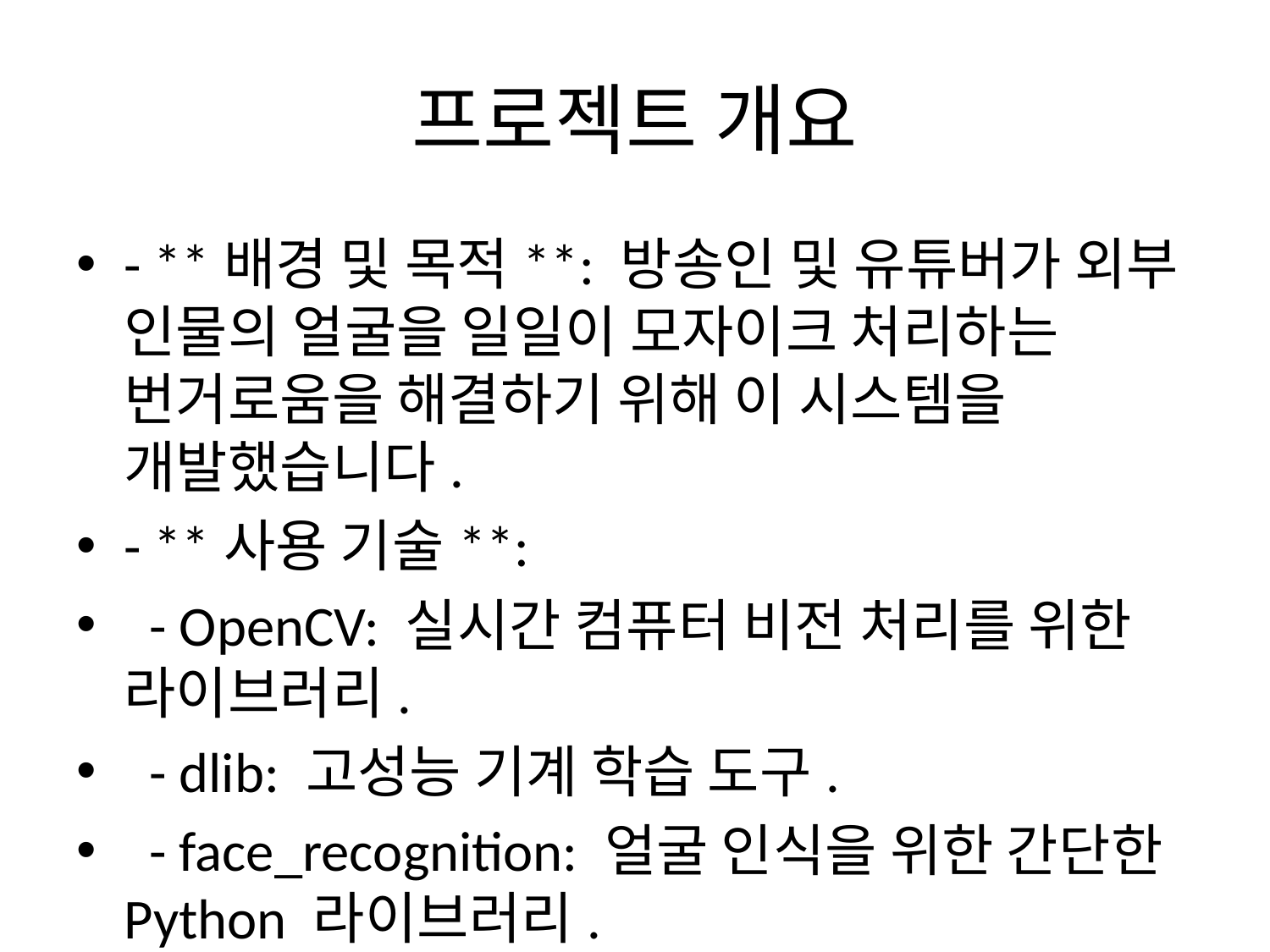

# 프로젝트 개요
- **배경 및 목적**: 방송인 및 유튜버가 외부 인물의 얼굴을 일일이 모자이크 처리하는 번거로움을 해결하기 위해 이 시스템을 개발했습니다.
- **사용 기술**:
  - OpenCV: 실시간 컴퓨터 비전 처리를 위한 라이브러리.
  - dlib: 고성능 기계 학습 도구.
  - face_recognition: 얼굴 인식을 위한 간단한 Python 라이브러리.